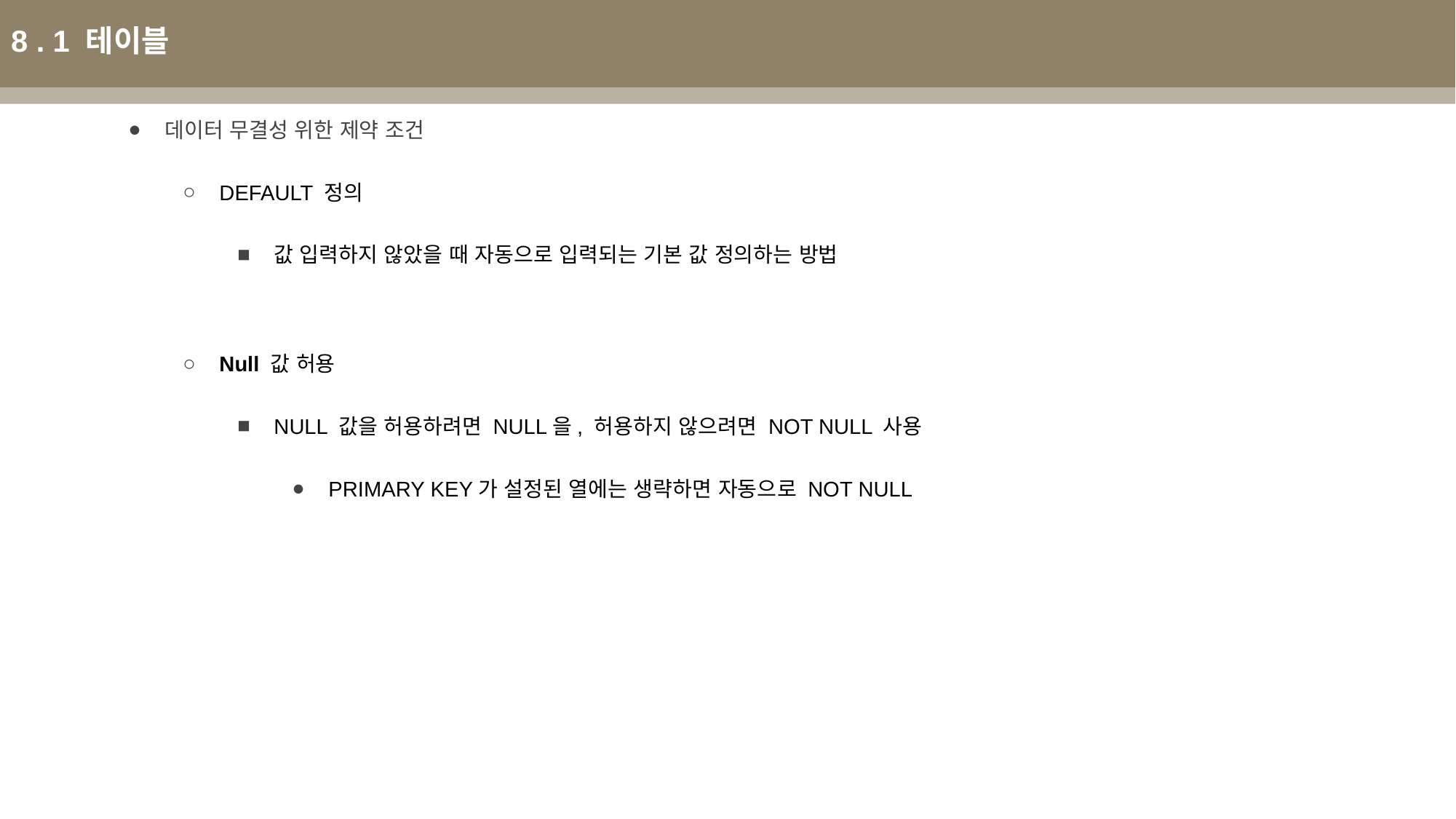

8 . 1 테이블
데이터 무결성 위한 제약 조건
DEFAULT 정의
값 입력하지 않았을 때 자동으로 입력되는 기본 값 정의하는 방법

Null 값 허용
NULL 값을 허용하려면 NULL을, 허용하지 않으려면 NOT NULL 사용
PRIMARY KEY가 설정된 열에는 생략하면 자동으로 NOT NULL